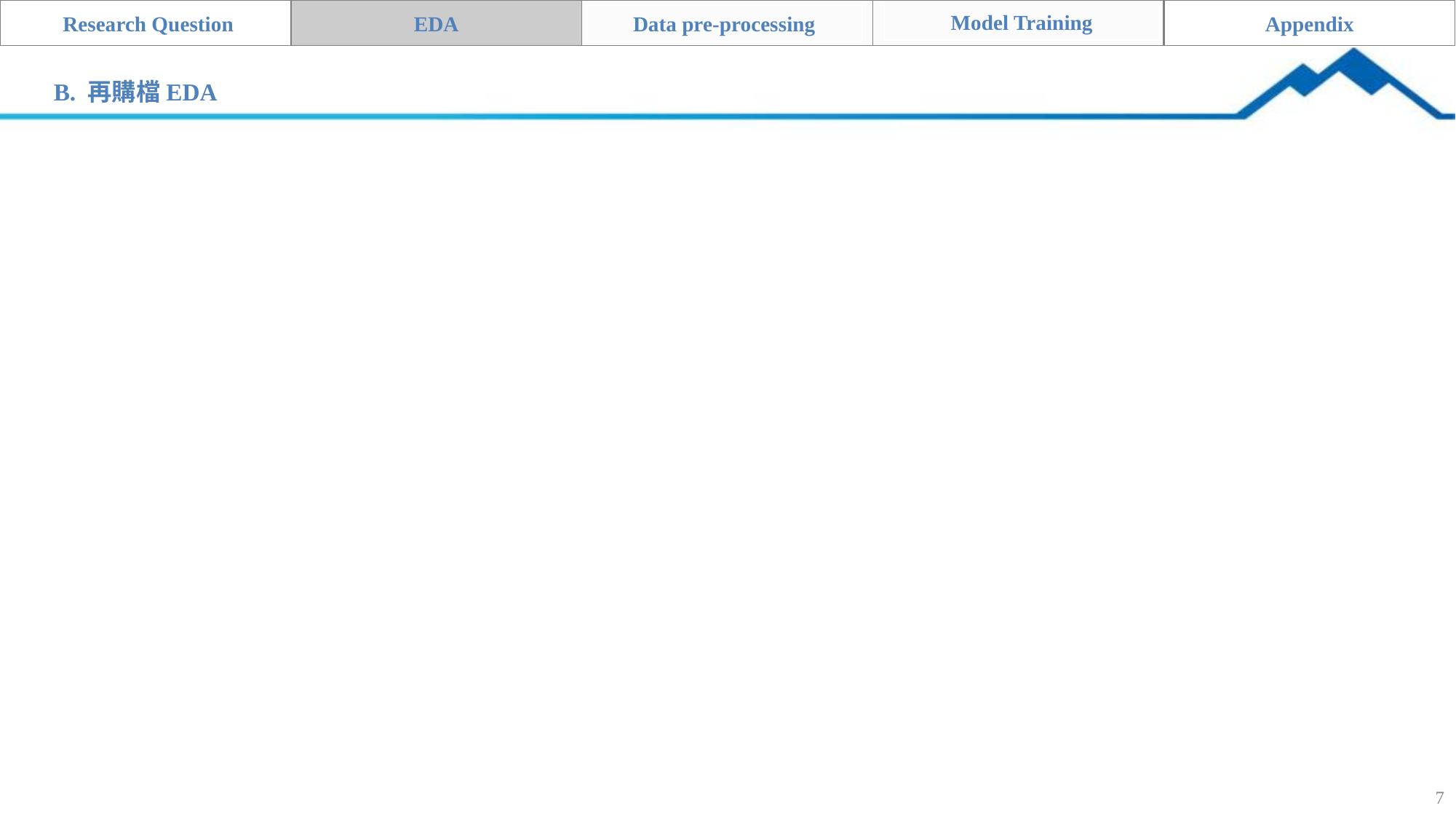

Model Training
Research Question
EDA
Data pre-processing
Appendix
B. 再購檔EDA
7